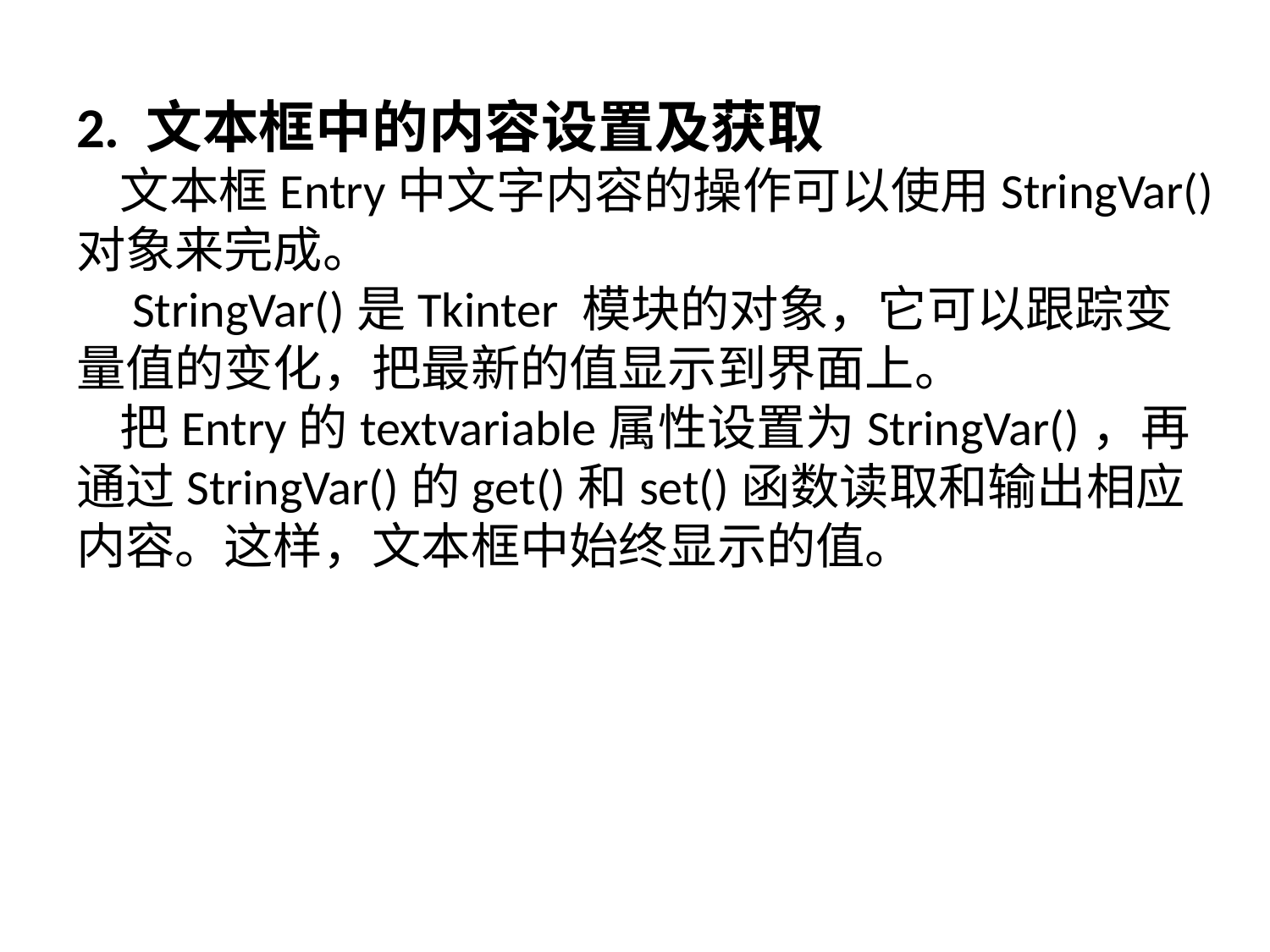

# 2. 文本框中的内容设置及获取 文本框Entry中文字内容的操作可以使用StringVar()对象来完成。 StringVar()是Tkinter 模块的对象，它可以跟踪变量值的变化，把最新的值显示到界面上。 把Entry的textvariable属性设置为StringVar()，再通过StringVar()的get()和set()函数读取和输出相应内容。这样，文本框中始终显示的值。